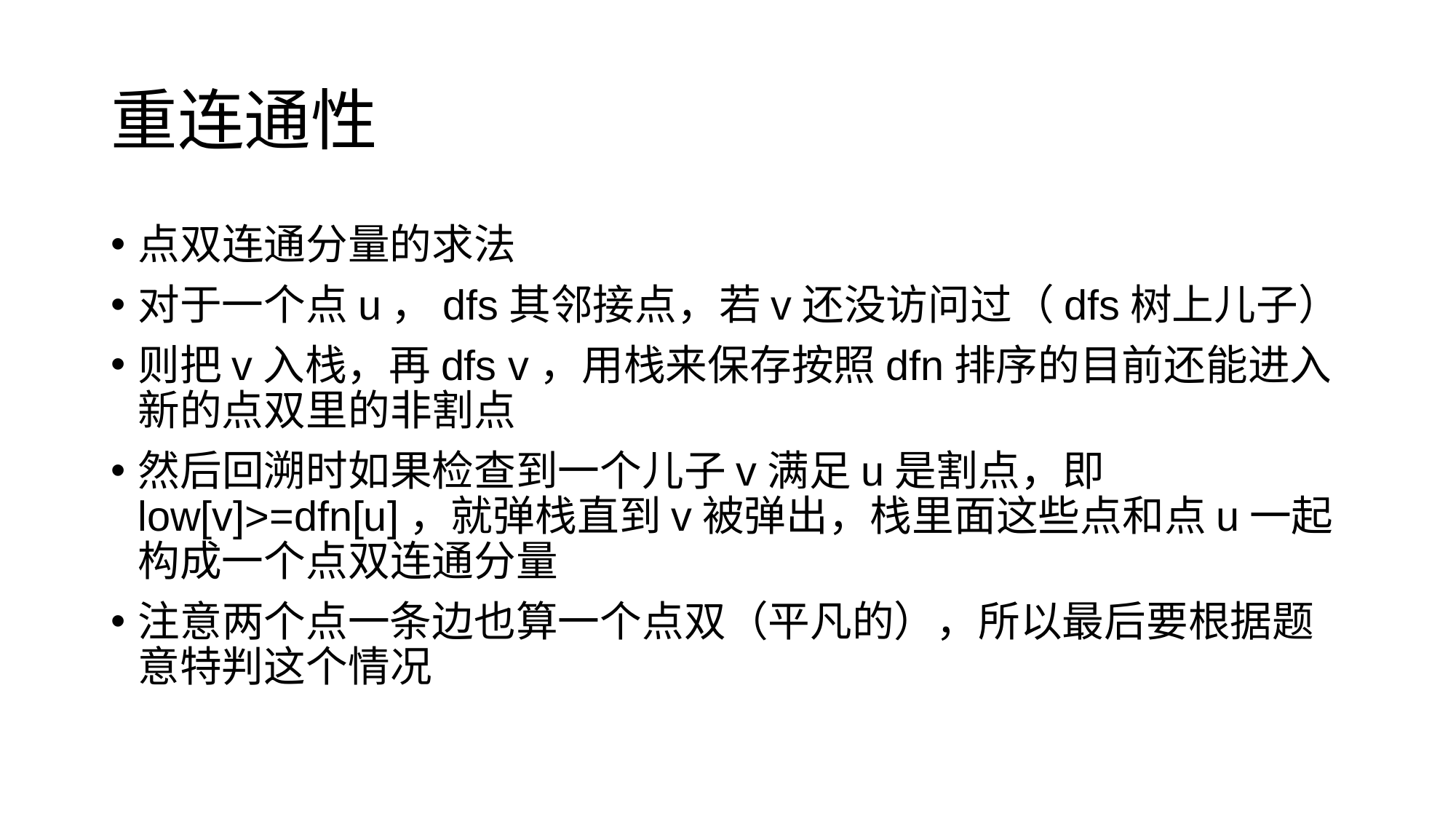

# 重连通性
点双连通分量的求法
对于一个点u，dfs其邻接点，若v还没访问过（dfs树上儿子）
则把v入栈，再dfs v，用栈来保存按照dfn排序的目前还能进入新的点双里的非割点
然后回溯时如果检查到一个儿子v满足u是割点，即low[v]>=dfn[u]，就弹栈直到v被弹出，栈里面这些点和点u一起构成一个点双连通分量
注意两个点一条边也算一个点双（平凡的），所以最后要根据题意特判这个情况